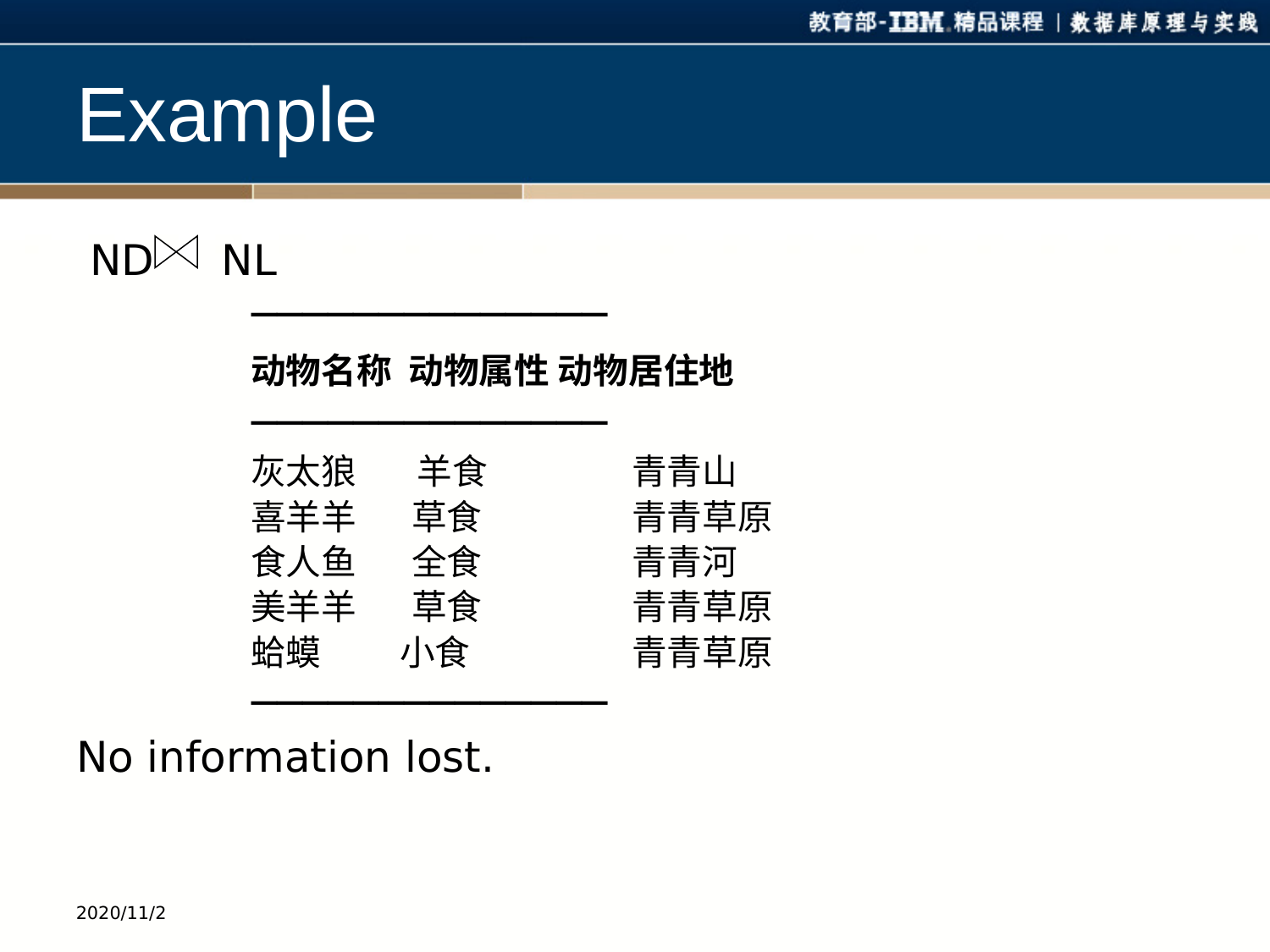

# Example

 ND     NL
             ──────────────
		动物名称  动物属性 动物居住地
             ──────────────
		灰太狼	     羊食		青青山
		喜羊羊       草食		青青草原
		食人鱼       全食		青青河
		美羊羊       草食		青青草原
		蛤蟆          小食		青青草原
             ──────────────
No information lost.